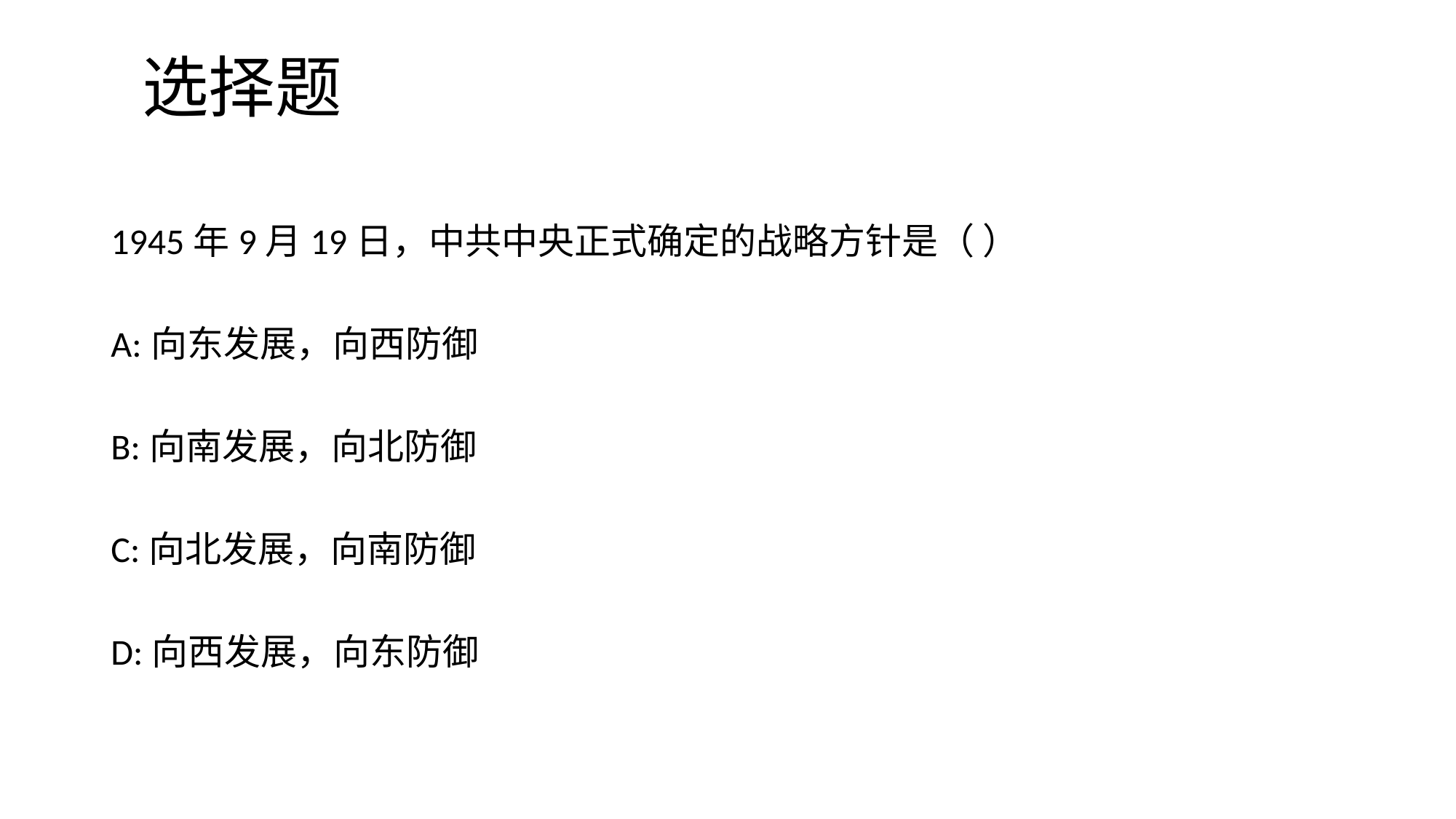

# 选择题
1945年9月19日，中共中央正式确定的战略方针是（ ）
A:向东发展，向西防御
B:向南发展，向北防御
C:向北发展，向南防御
D:向西发展，向东防御